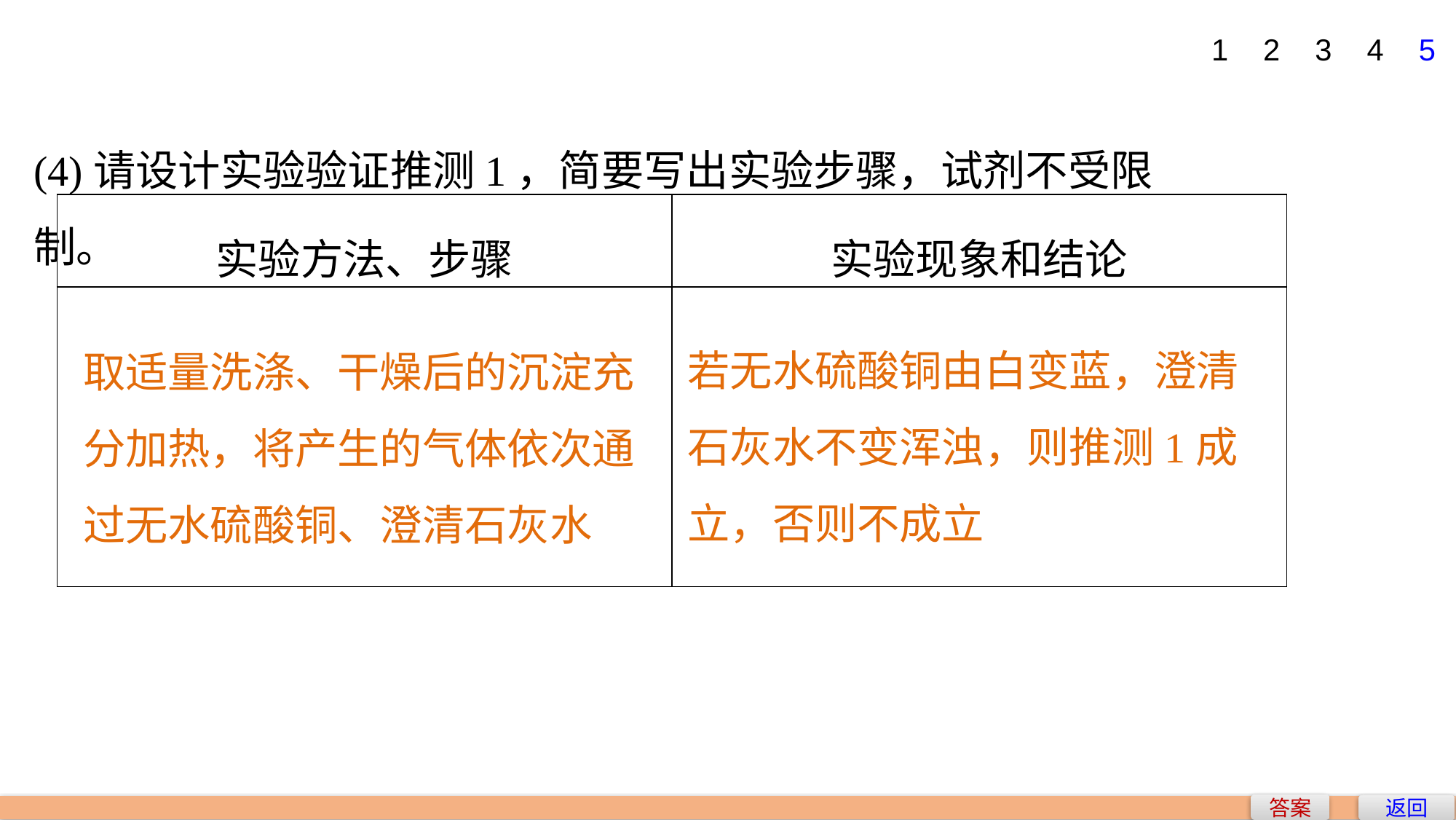

1
2
3
4
5
(4)请设计实验验证推测1，简要写出实验步骤，试剂不受限制。
| 实验方法、步骤 | 实验现象和结论 |
| --- | --- |
|  |  |
若无水硫酸铜由白变蓝，澄清石灰水不变浑浊，则推测1成立，否则不成立
取适量洗涤、干燥后的沉淀充分加热，将产生的气体依次通过无水硫酸铜、澄清石灰水
答案
返回